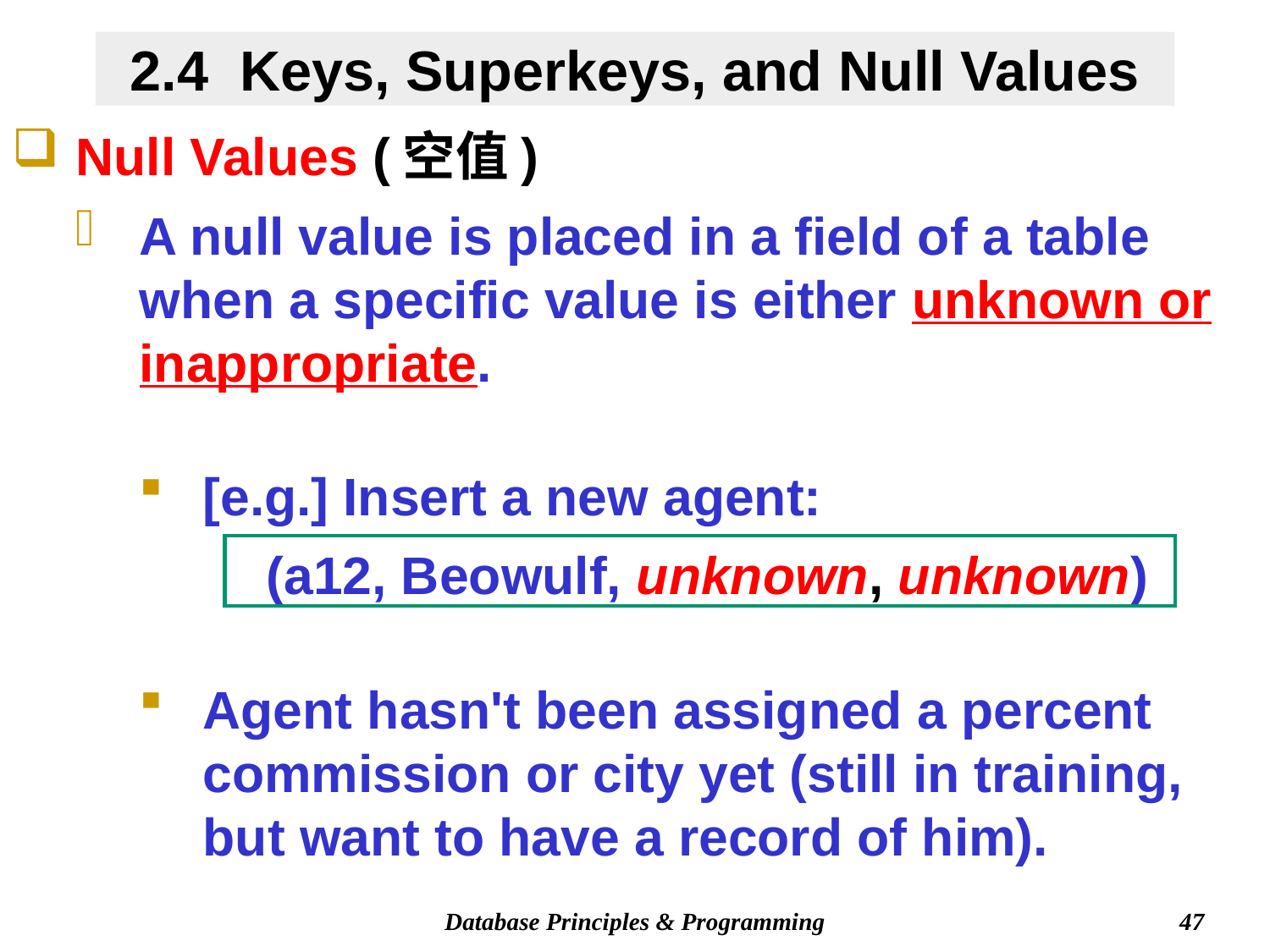

# 2.4  Keys, Superkeys, and Null Values
Null Values (空值)
A null value is placed in a field of a table when a specific value is either unknown or inappropriate.

[e.g.] Insert a new agent:
	(a12, Beowulf, unknown, unknown)

Agent hasn't been assigned a percent commission or city yet (still in training, but want to have a record of him).

Database Principles & Programming
47